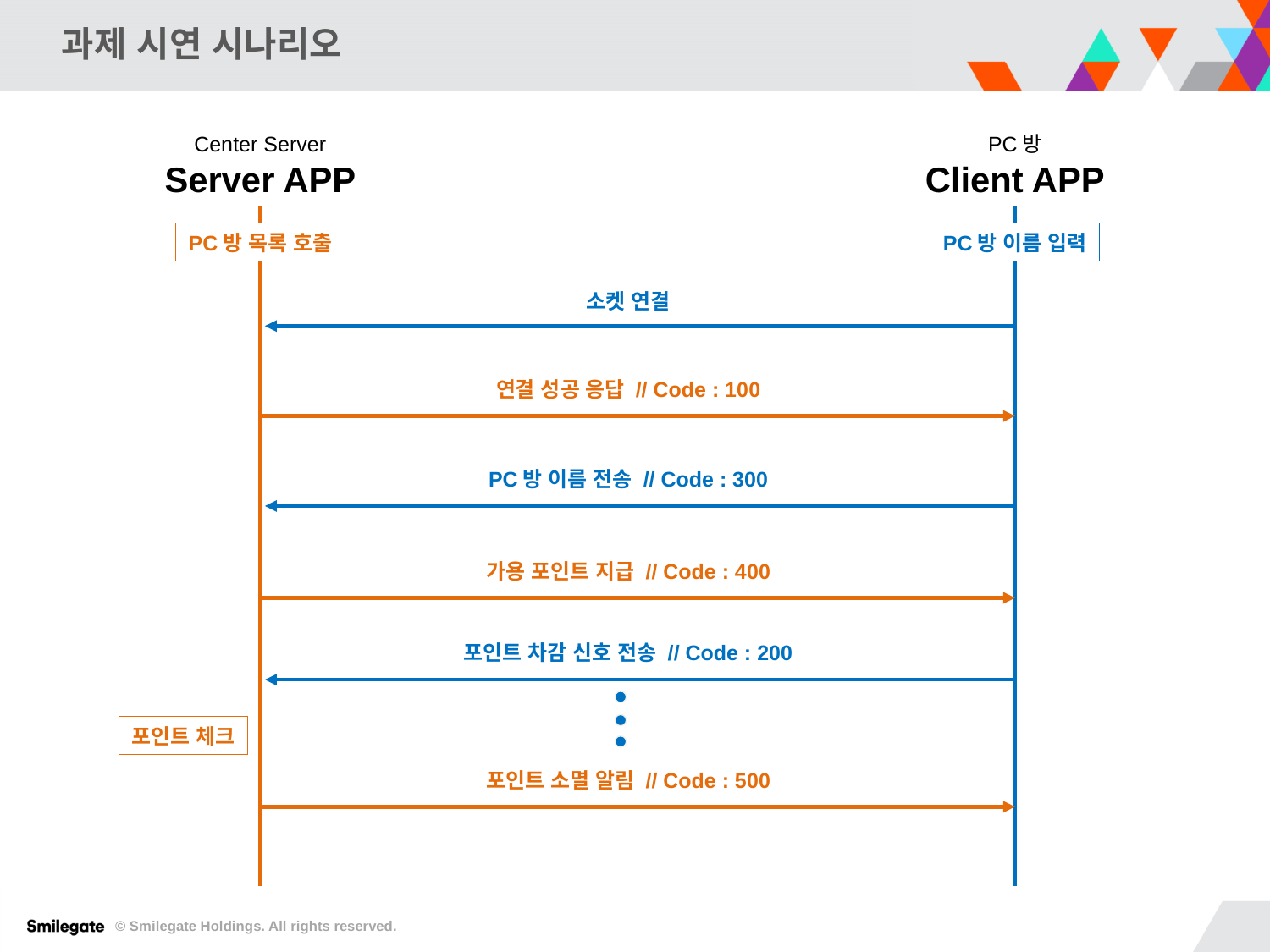

과제 시연 시나리오
Center Server
PC방
Client APP
Server APP
PC방 목록 호출
PC방 이름 입력
소켓 연결
연결 성공 응답 // Code : 100
PC방 이름 전송 // Code : 300
가용 포인트 지급 // Code : 400
포인트 차감 신호 전송 // Code : 200

포인트 체크

포인트 소멸 알림 // Code : 500